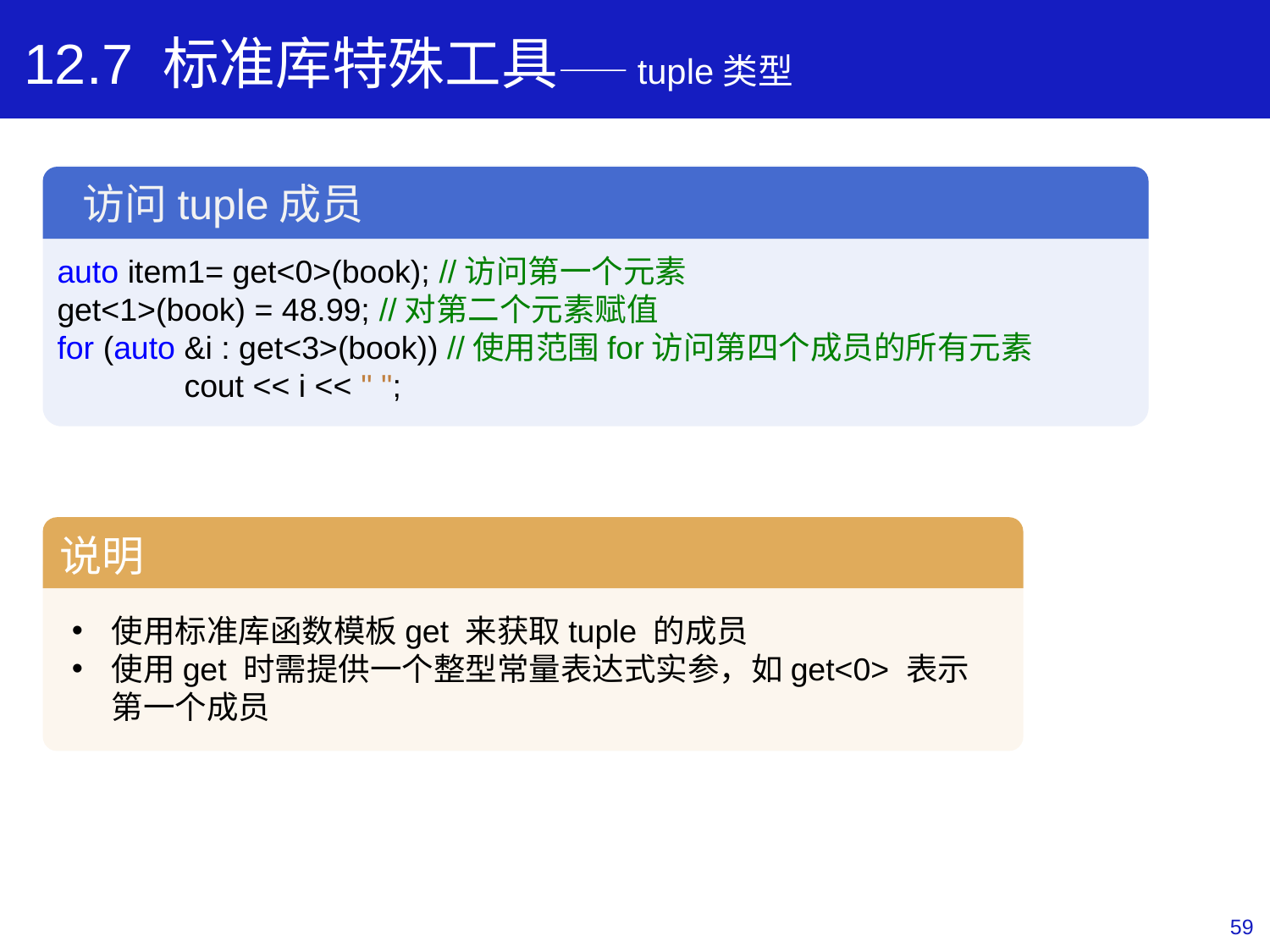

12.7 标准库特殊工具——tuple类型

访问tuple成员
auto item1= get<0>(book); //访问第一个元素
get<1>(book) = 48.99; //对第二个元素赋值
for (auto &i : get<3>(book)) //使用范围for访问第四个成员的所有元素
	cout << i << " ";
说明

使用标准库函数模板get 来获取tuple 的成员
使用get 时需提供一个整型常量表达式实参，如get<0> 表示第一个成员
59